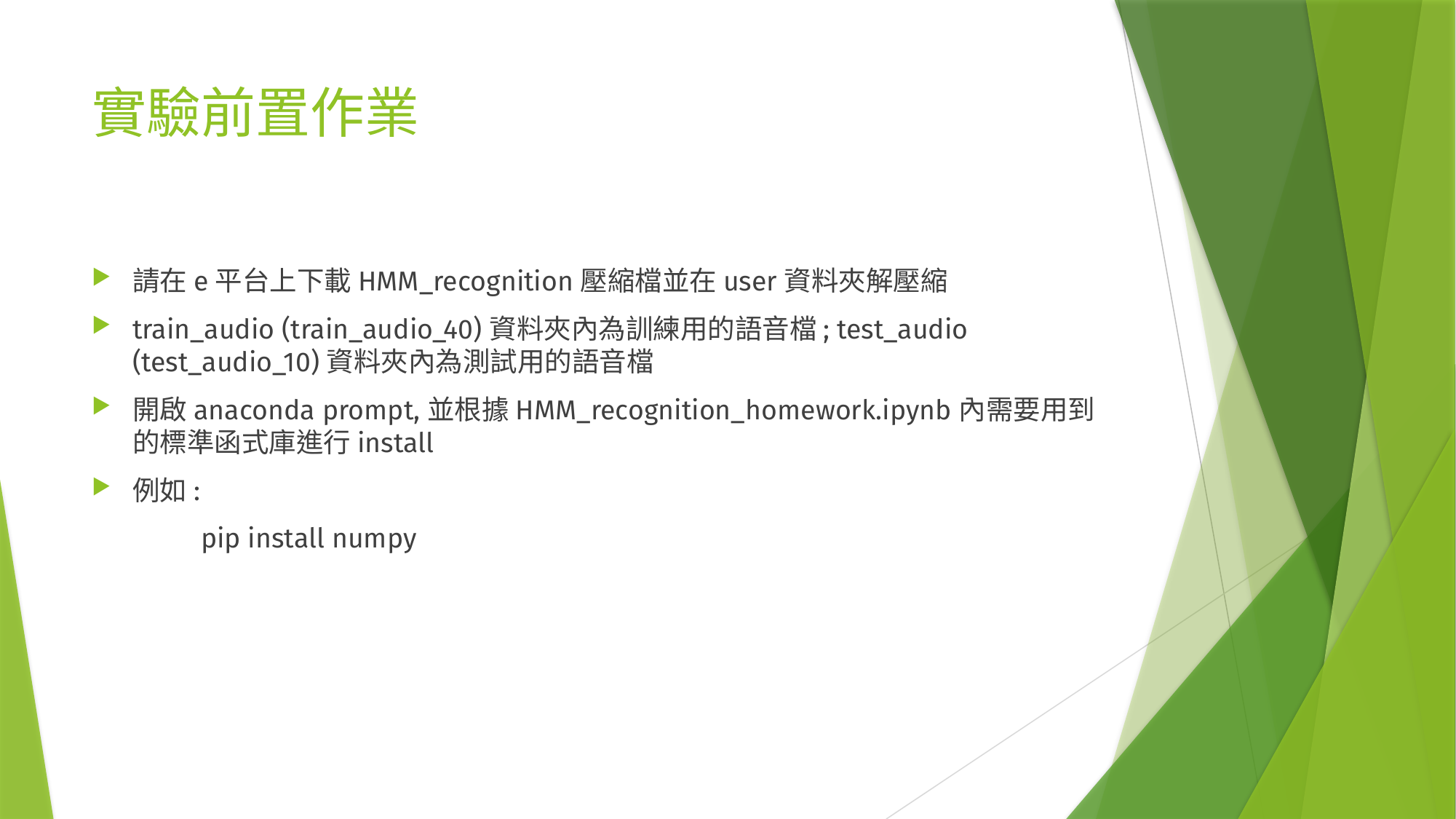

# 實驗前置作業
請在e平台上下載HMM_recognition壓縮檔並在user資料夾解壓縮
train_audio (train_audio_40)資料夾內為訓練用的語音檔; test_audio (test_audio_10)資料夾內為測試用的語音檔
開啟anaconda prompt,並根據HMM_recognition_homework.ipynb內需要用到的標準函式庫進行install
例如:
	pip install numpy